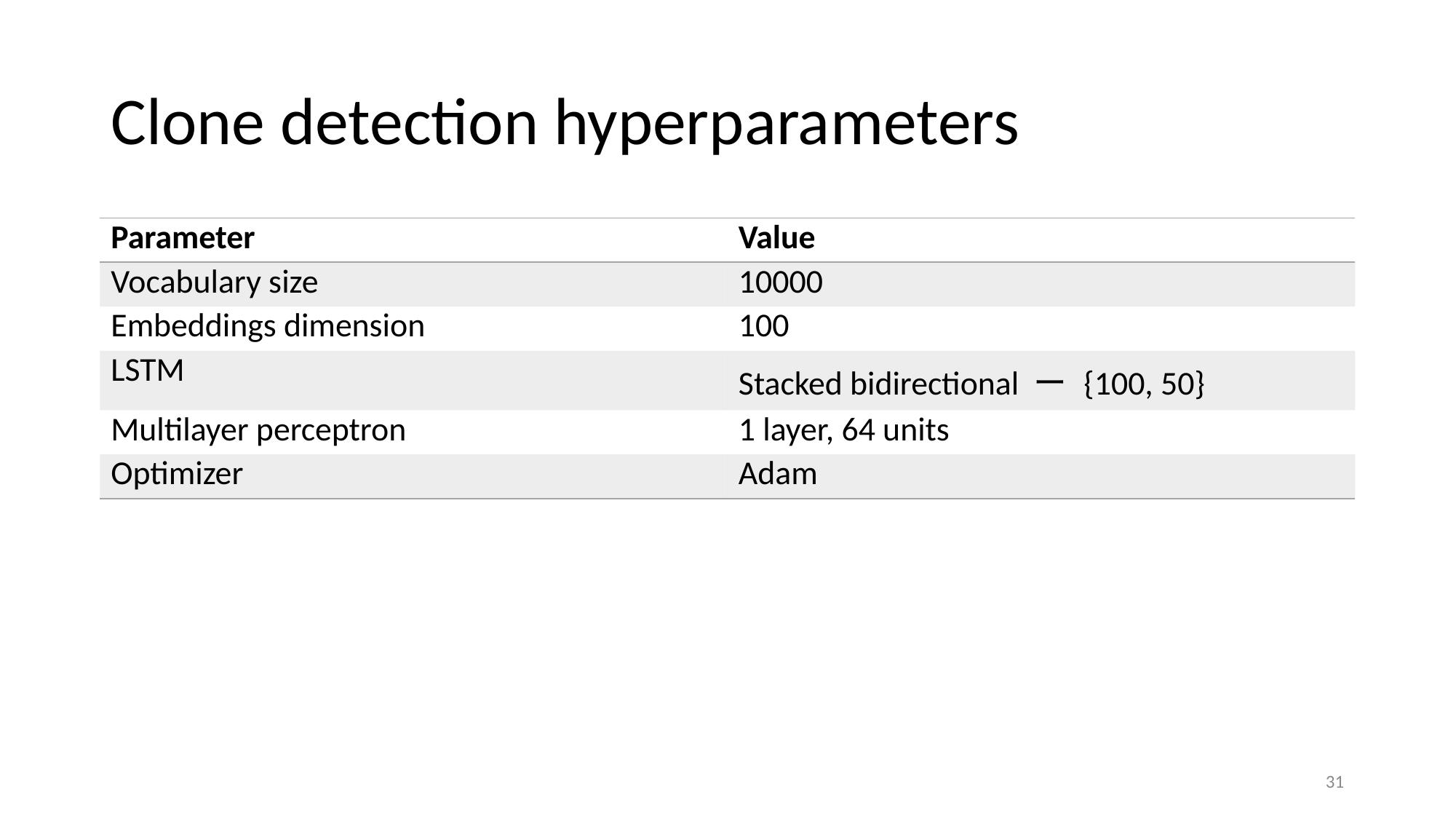

# Clone detection hyperparameters
| Parameter | Value |
| --- | --- |
| Vocabulary size | 10000 |
| Embeddings dimension | 100 |
| LSTM | Stacked bidirectional ー {100, 50} |
| Multilayer perceptron | 1 layer, 64 units |
| Optimizer | Adam |
31